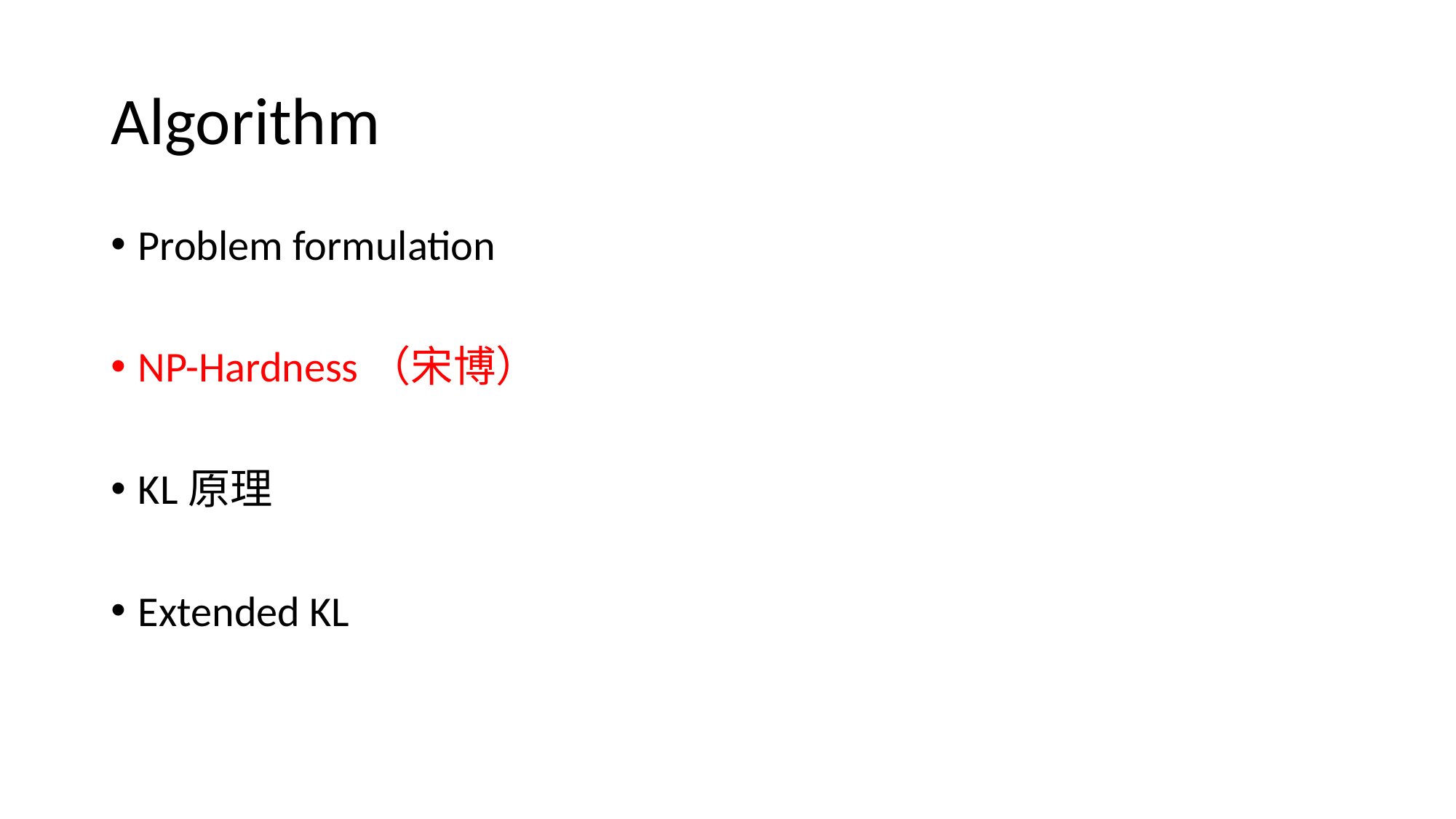

# Algorithm
Problem formulation

NP-Hardness（宋博）

KL原理

Extended KL